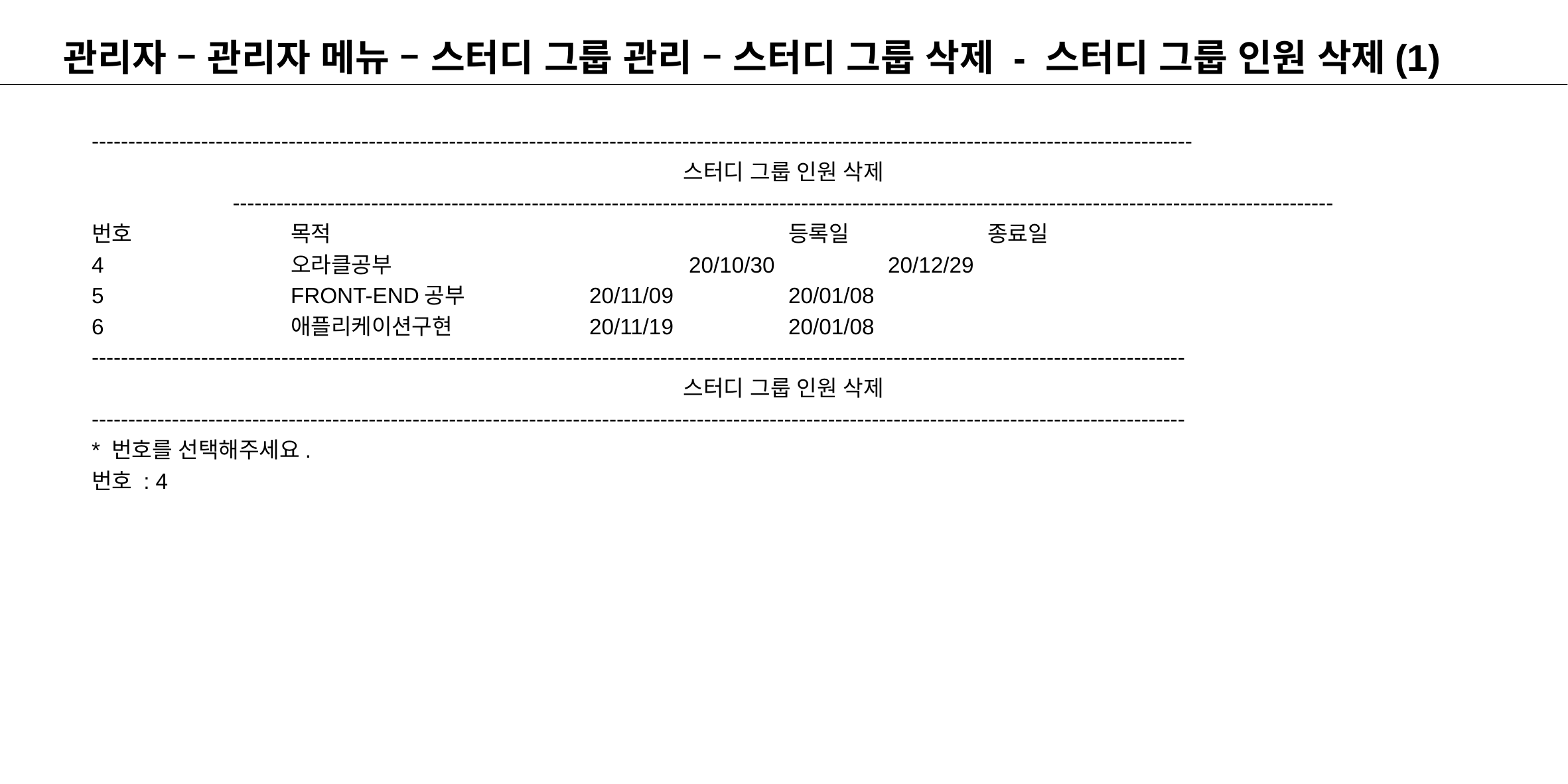

# 관리자 – 관리자 메뉴 – 스터디 그룹 관리 – 스터디 그룹 삭제 - 스터디 그룹 인원 삭제(1)
-------------------------------------------------------------------------------------------------------------------------------------------------------
스터디 그룹 인원 삭제
-------------------------------------------------------------------------------------------------------------------------------------------------------
번호		목적					등록일		종료일
4		오라클공부			20/10/30		20/12/29
5		FRONT-END공부		20/11/09		20/01/08
6		애플리케이션구현		20/11/19		20/01/08
------------------------------------------------------------------------------------------------------------------------------------------------------
스터디 그룹 인원 삭제
------------------------------------------------------------------------------------------------------------------------------------------------------
* 번호를 선택해주세요.
번호 : 4